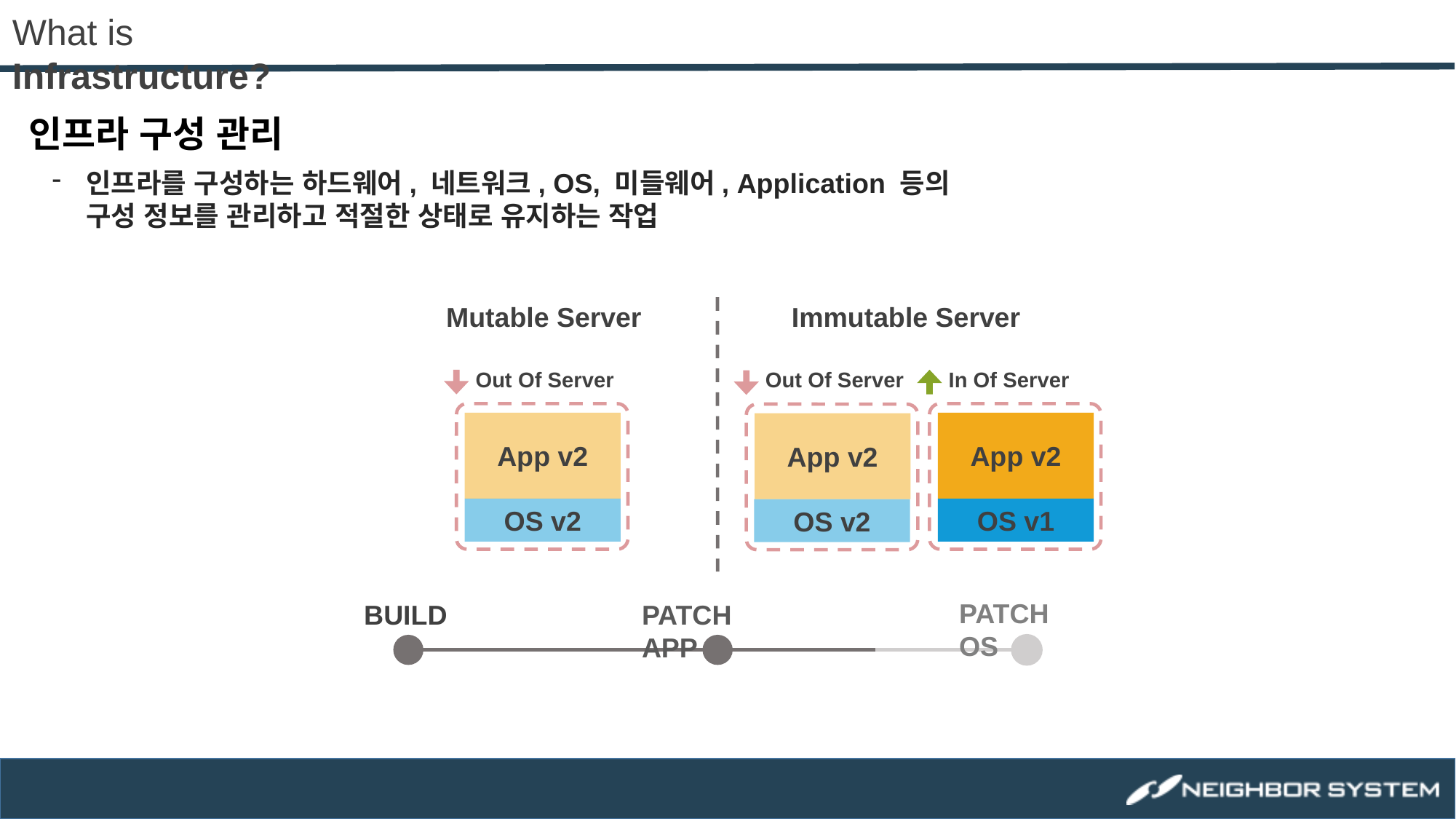

App v2
In Of Server
OS v1

Mutable Server
Immutable Server
Out Of Server

App v2
OS v2
PATCH OS
BUILD
PATCH APP

App v2
Out Of Server

OS v2
인프라 구성 관리
인프라를 구성하는 하드웨어, 네트워크, OS, 미들웨어, Application 등의
구성 정보를 관리하고 적절한 상태로 유지하는 작업